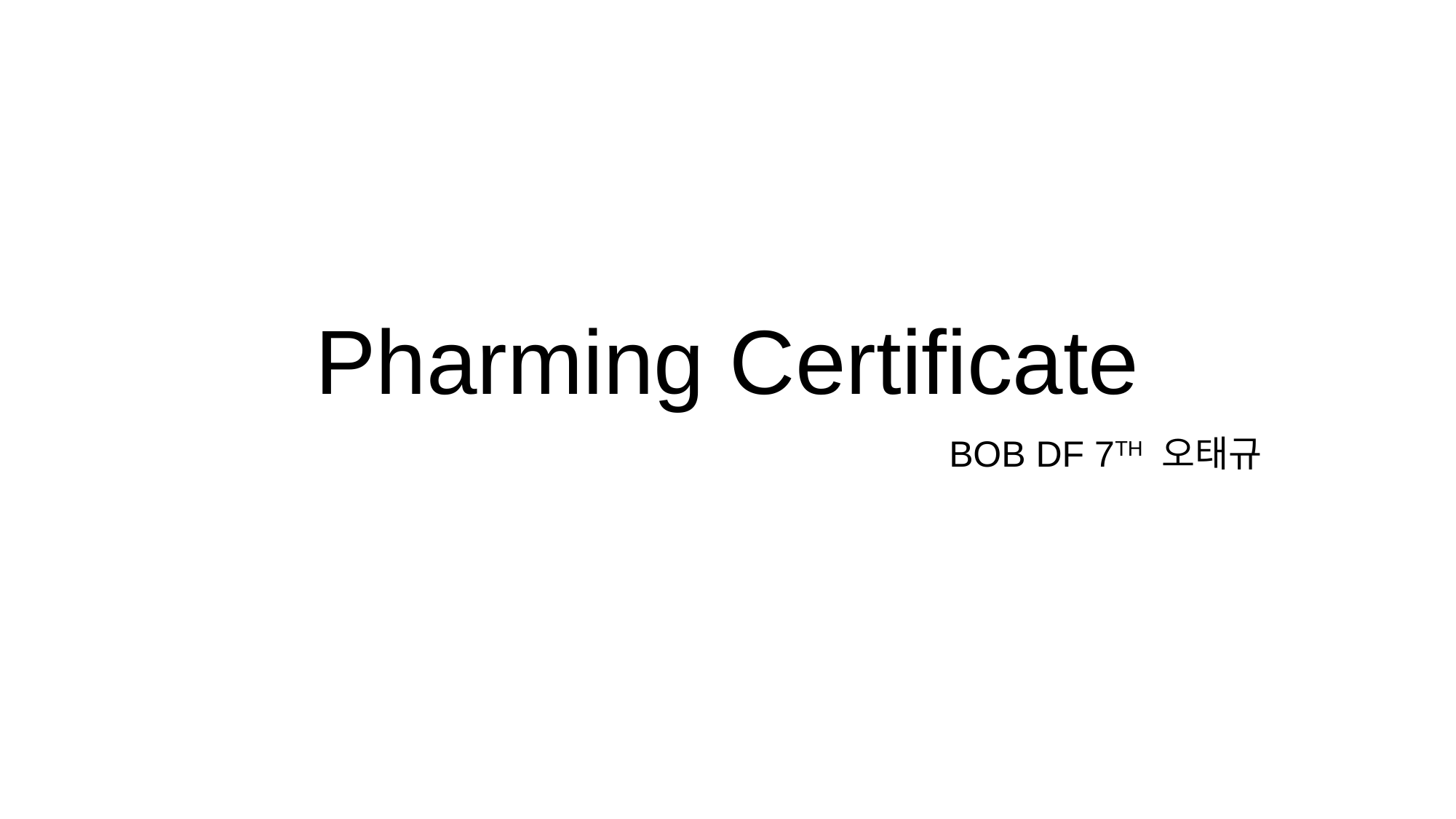

# Pharming Certificate
BOB DF 7TH 오태규